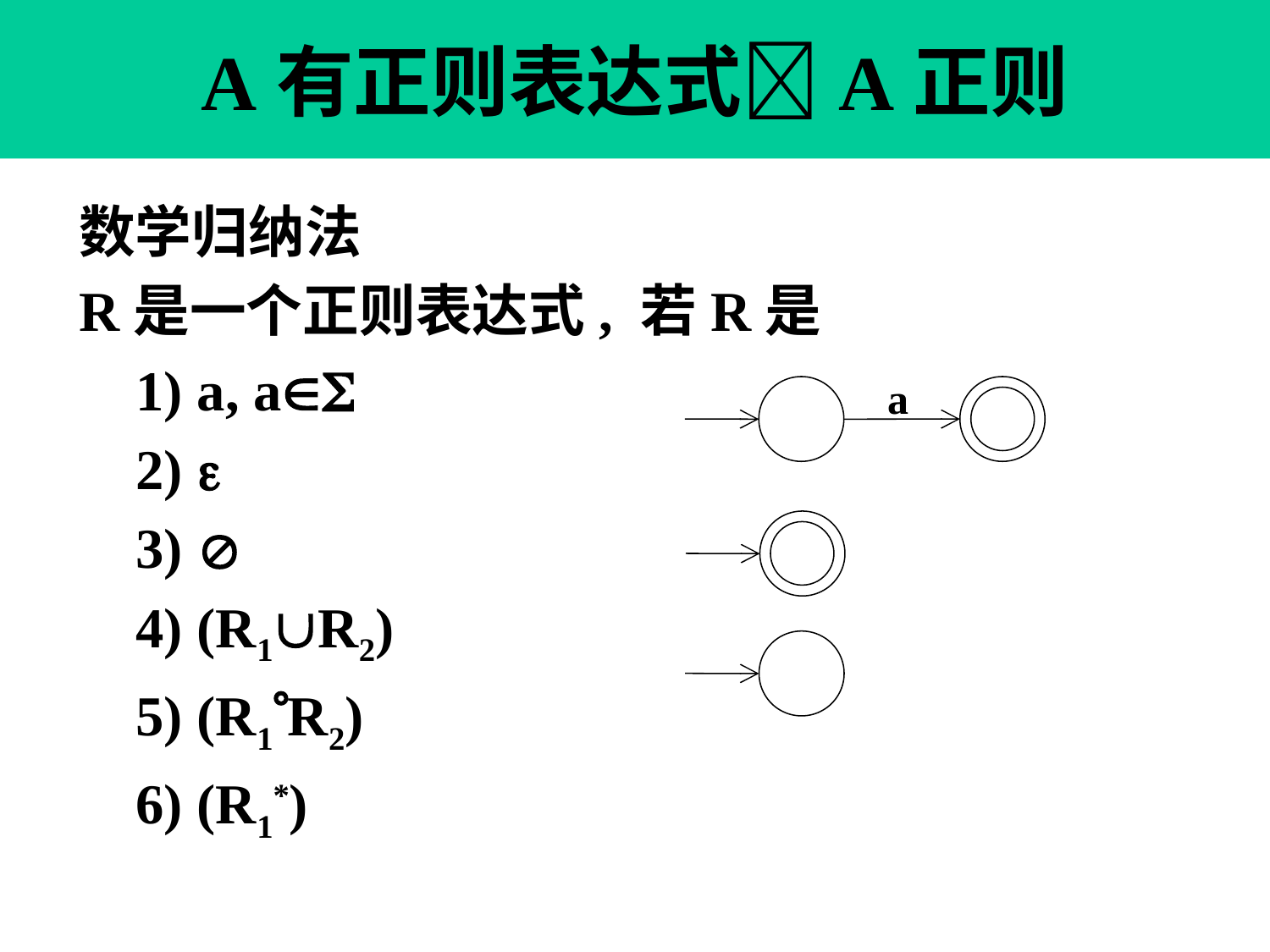

# A有正则表达式⇒A正则
数学归纳法
R是一个正则表达式, 若R是
    1) a, a∈Σ
    2) ε
    3) ∅
    4) (R1∪R2)
    5) (R1°R2)
    6) (R1*)
a